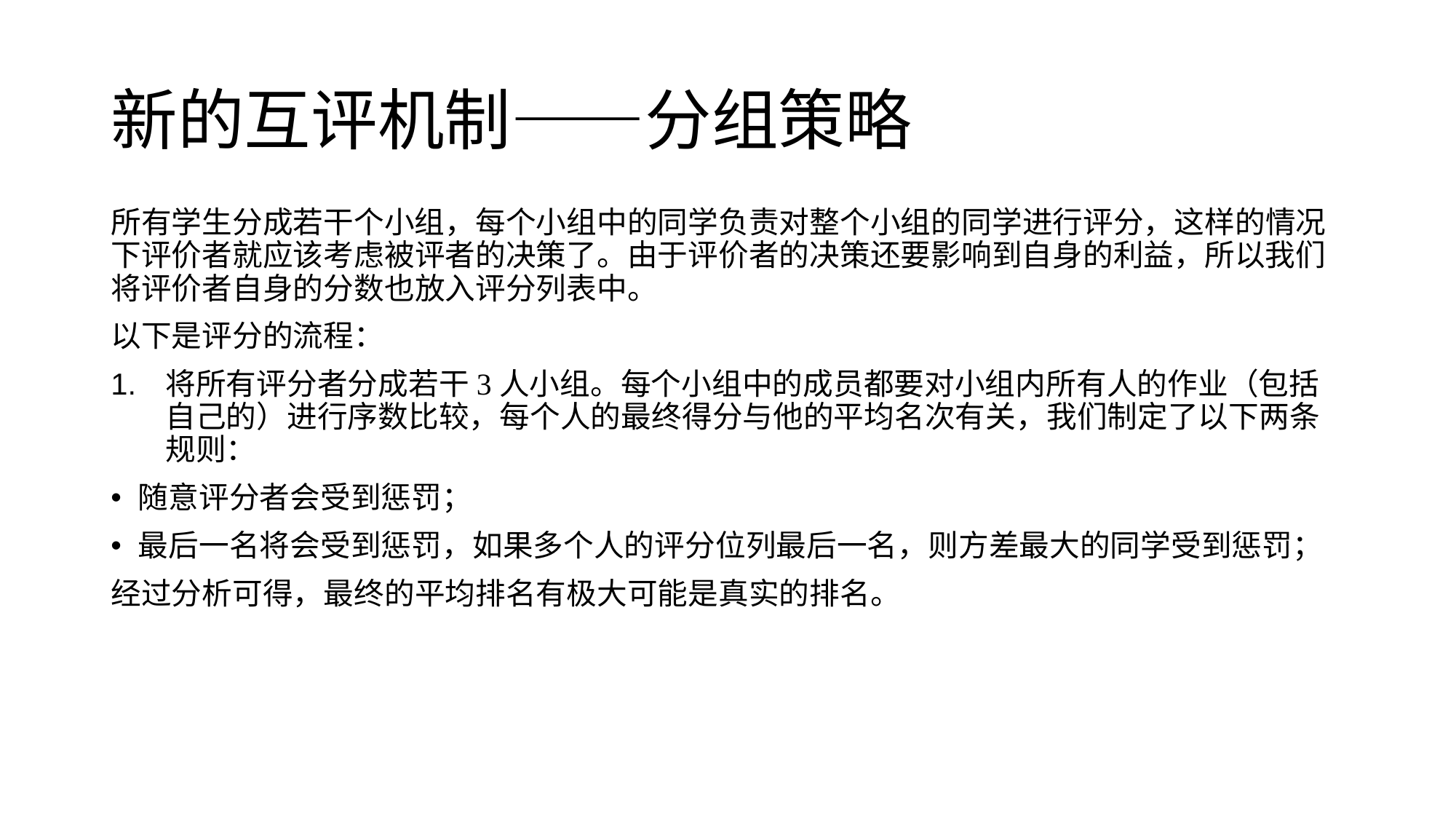

# 新的互评机制——分组策略
所有学生分成若干个小组，每个小组中的同学负责对整个小组的同学进行评分，这样的情况下评价者就应该考虑被评者的决策了。由于评价者的决策还要影响到自身的利益，所以我们将评价者自身的分数也放入评分列表中。
以下是评分的流程：
将所有评分者分成若干3人小组。每个小组中的成员都要对小组内所有人的作业（包括自己的）进行序数比较，每个人的最终得分与他的平均名次有关，我们制定了以下两条规则：
随意评分者会受到惩罚；
最后一名将会受到惩罚，如果多个人的评分位列最后一名，则方差最大的同学受到惩罚；
经过分析可得，最终的平均排名有极大可能是真实的排名。